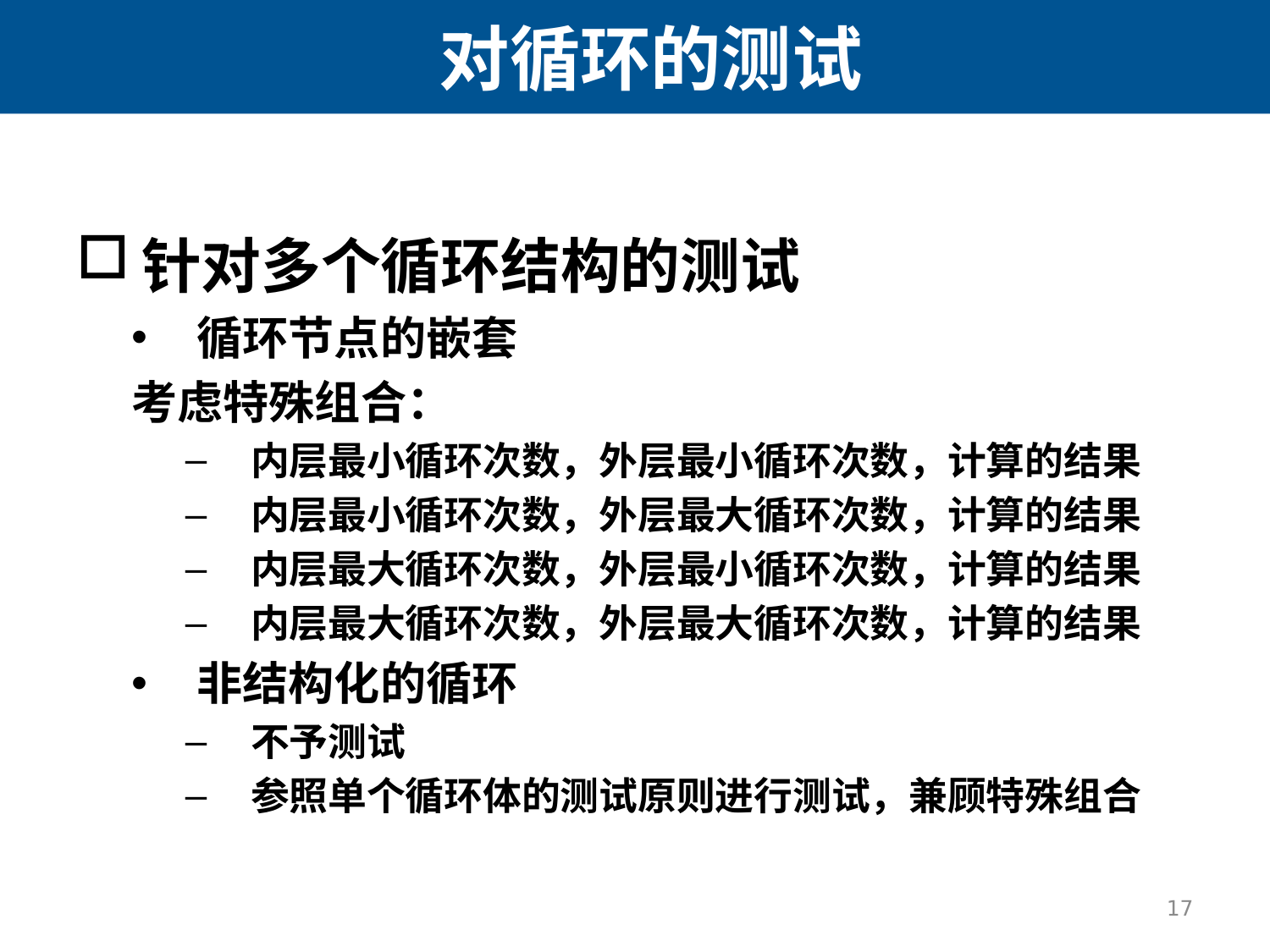

# 对循环的测试
针对多个循环结构的测试
循环节点的嵌套
考虑特殊组合：
内层最小循环次数，外层最小循环次数，计算的结果
内层最小循环次数，外层最大循环次数，计算的结果
内层最大循环次数，外层最小循环次数，计算的结果
内层最大循环次数，外层最大循环次数，计算的结果
非结构化的循环
不予测试
参照单个循环体的测试原则进行测试，兼顾特殊组合
17